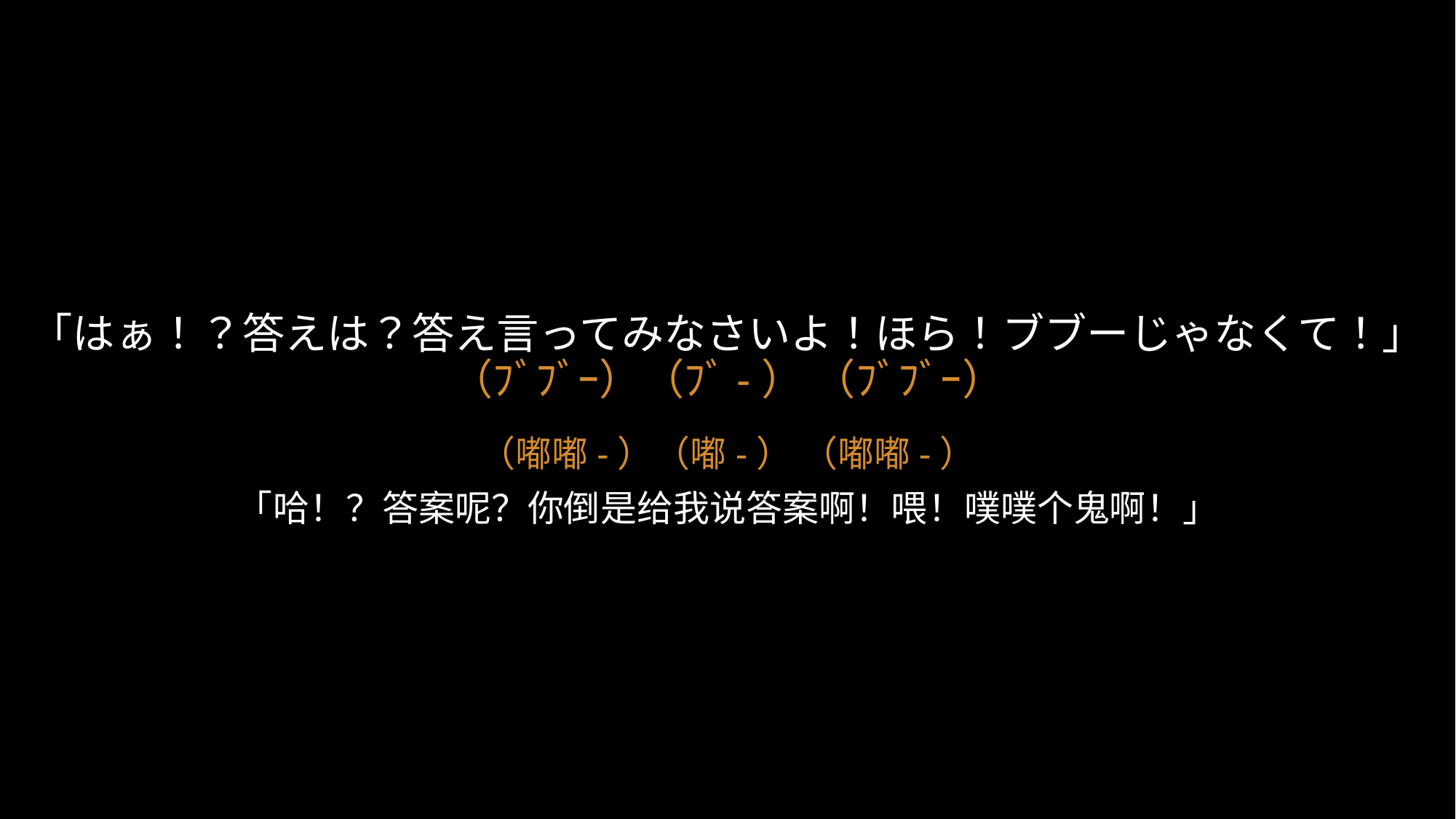

# 「はぁ！？答えは？答え言ってみなさいよ！ほら！ブブーじゃなくて！」 （ﾌﾞﾌﾞｰ）（ﾌﾞ-） （ﾌﾞﾌﾞｰ）
（嘟嘟-）（嘟-） （嘟嘟-）
「哈！？答案呢？你倒是给我说答案啊！喂！噗噗个鬼啊！」